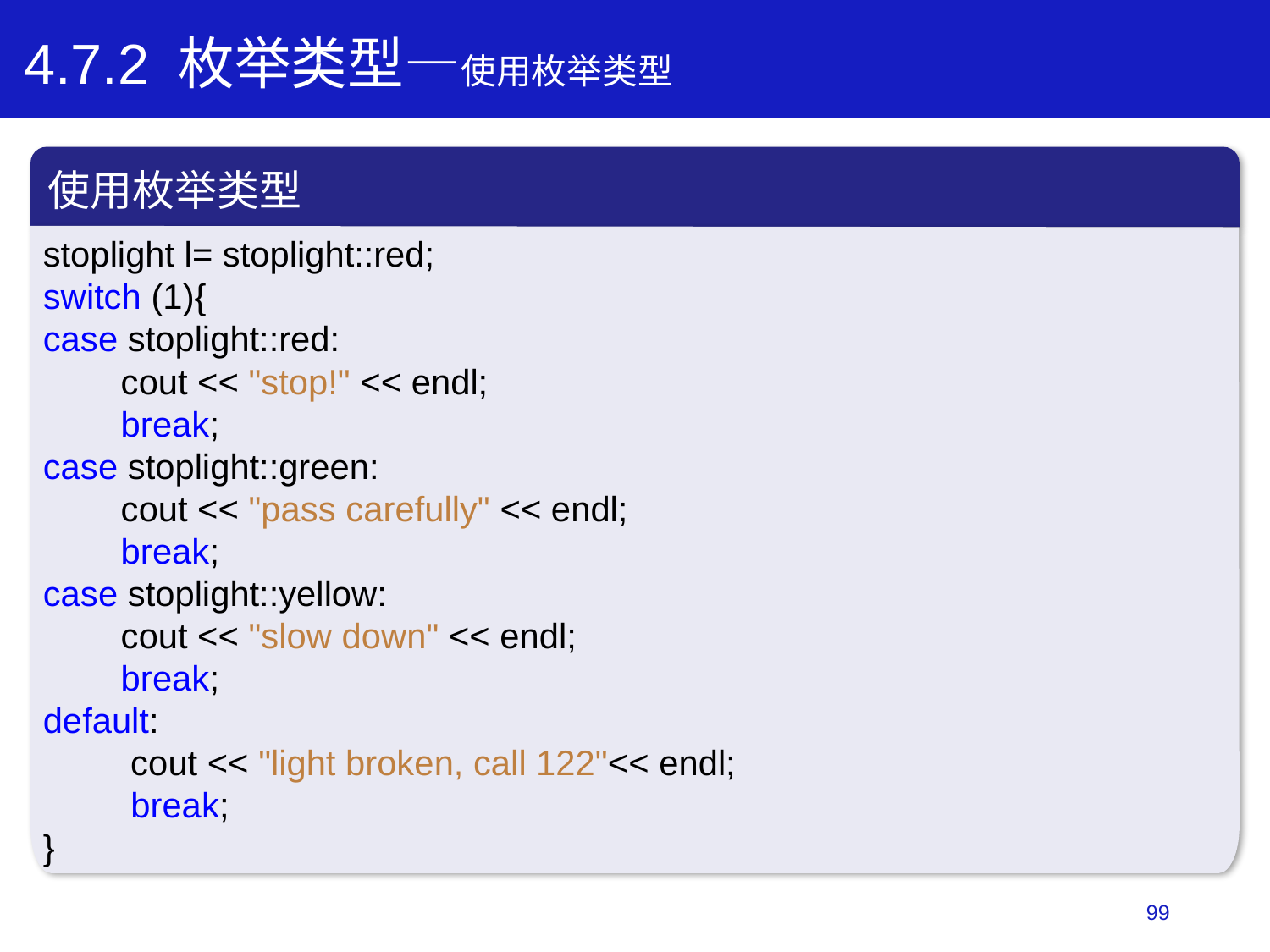

4.7.2 枚举类型—使用枚举类型
使用枚举类型
stoplight l= stoplight::red;
switch (1){
case stoplight::red:
        cout << "stop!" << endl;
        break;
case stoplight::green:
        cout << "pass carefully" << endl;
        break;
case stoplight::yellow:
        cout << "slow down" << endl;
        break;
default:
         cout << "light broken, call 122"<< endl;
         break;
}
99